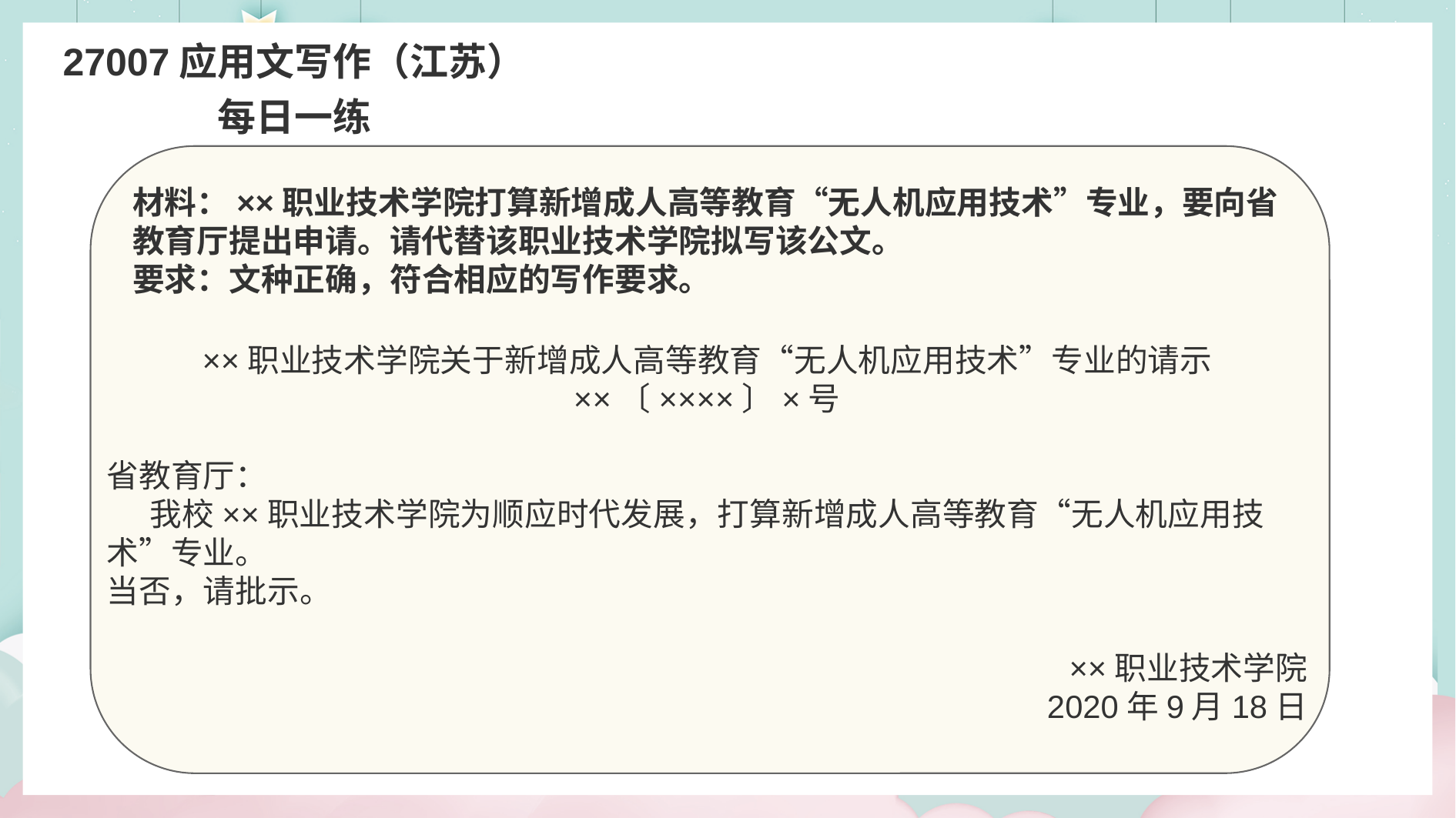

27007应用文写作（江苏）
每日一练
材料：××职业技术学院打算新增成人高等教育“无人机应用技术”专业，要向省教育厅提出申请。请代替该职业技术学院拟写该公文。
要求：文种正确，符合相应的写作要求。
××职业技术学院关于新增成人高等教育“无人机应用技术”专业的请示
××〔××××〕×号

省教育厅：
     我校××职业技术学院为顺应时代发展，打算新增成人高等教育“无人机应用技术”专业。
当否，请批示。

××职业技术学院
2020年9月18日